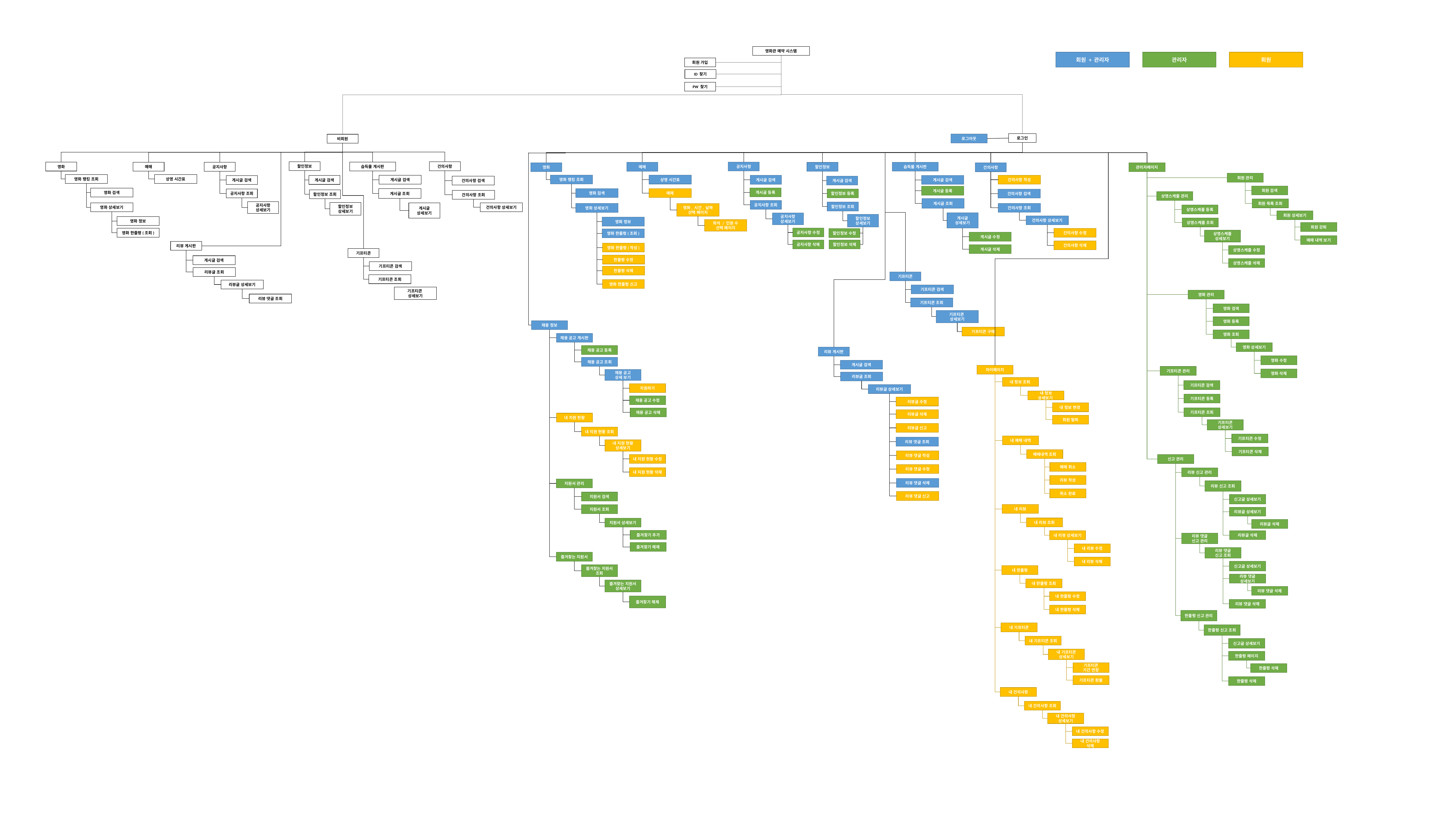

영화관 예약 시스템
회원
회원 + 관리자
관리자
회원 가입
ID 찾기
PW 찾기
로그인
로그아웃
비회원
할인정보
건의사항
습득물 게시판
공지사항
영화
습득물 게시판
예매
공지사항
예매
할인정보
영화
관리자페이지
건의사항
회원 관리
영화 랭킹 조회
상영 시간표
영화 랭킹 조회
상영 시간표
건의사항 작성
게시글 검색
게시글 검색
게시글 검색
게시글 검색
게시글 검색
게시글 검색
건의사항 검색
회원 검색
게시글 등록
게시글 등록
영화 검색
영화 검색
예매
게시글 조회
할인정보 등록
공지사항 조회
건의사항 검색
할인정보 조회
건의사항 조회
상영스케줄 관리
게시글 조회
회원 목록 조회
공지사항 조회
공지사항 상세보기
할인정보 조회
할인정보
상세보기
건의사항 상세보기
게시글
상세보기
영화 상세보기
건의사항 조회
영화 상세보기
영화, 시간, 날짜
선택 페이지
상영스케줄 등록
회원 상세보기
게시글
상세보기
공지사항 상세보기
할인정보
상세보기
건의사항 상세보기
영화 정보
영화 정보
상영스케줄 조회
좌석 / 인원 수
선택 페이지
회원 강퇴
공지사항 수정
영화 한줄평(조회)
건의사항 수정
할인정보 수정
영화 한줄평(조회)
상영스케줄 상세보기
게시글 수정
예매 내역 보기
공지사항 삭제
할인정보 삭제
건의사항 삭제
리뷰 게시판
영화 한줄평(작성)
게시글 삭제
상영스케줄 수정
기프티콘
한줄평 수정
게시글 검색
상영스케줄 삭제
기프티콘 검색
한줄평 삭제
리뷰글 조회
기프티콘
기프티콘 조회
영화 한줄평 신고
리뷰글 상세보기
기프티콘 검색
기프티콘
상세보기
영화 관리
리뷰 댓글 조회
기프티콘 조회
영화 검색
기프티콘
상세보기
영화 등록
채용 정보
기프티콘 구매
영화 조회
채용 공고 게시판
영화 상세보기
채용 공고 등록
리뷰 게시판
영화 수정
채용 공고 조회
게시글 검색
마이페이지
기프티콘 관리
영화 삭제
채용 공고
상세 보기
리뷰글 조회
내 정보 조회
기프티콘 검색
지원하기
리뷰글 상세보기
내 정보
상세보기
기프티콘 등록
채용 공고 수정
리뷰글 수정
내 정보 변경
기프티콘 조회
채용 공고 삭제
리뷰글 삭제
내 지원 현황
회원 탈퇴
기프티콘
상세보기
리뷰글 신고
내 지원 현황 조회
기프티콘 수정
내 예매 내역
리뷰 댓글 조회
내 지원 현황 상세보기
기프티콘 삭제
예매내역 조회
리뷰 댓글 작성
내 지원 현황 수정
신고 관리
예매 취소
리뷰 댓글 수정
내 지원 현황 삭제
리뷰 신고 관리
리뷰 작성
리뷰 댓글 삭제
지원서 관리
리뷰 신고 조회
취소 완료
리뷰 댓글 신고
지원서 검색
신고글 상세보기
내 리뷰
지원서 조회
리뷰글 상세보기
내 리뷰 조회
지원서 상세보기
리뷰글 삭제
즐겨찾기 추가
리뷰글 삭제
내 리뷰 상세보기
리뷰 댓글
신고 관리
즐겨찾기 해제
내 리뷰 수정
리뷰 댓글
신고 조회
즐겨찾는 지원서
내 리뷰 삭제
신고글 상세보기
즐겨찾는 지원서 조회
내 한줄평
리뷰 댓글 상세보기
내 한줄평 조회
즐겨찾는 지원서 상세보기
리뷰 댓글 삭제
내 한줄평 수정
즐겨찾기 해제
리뷰 댓글 삭제
내 한줄평 삭제
한줄평 신고 관리
내 기프티콘
한줄평 신고 조회
내 기프티콘 조회
신고글 상세보기
내 기프티콘 상세보기
한줄평 페이지
기프티콘
기간 연장
한줄평 삭제
기프티콘 환불
한줄평 삭제
내 건의사항
내 건의사항 조회
내 건의사항 상세보기
내 건의사항 수정
내 건의사항
삭제